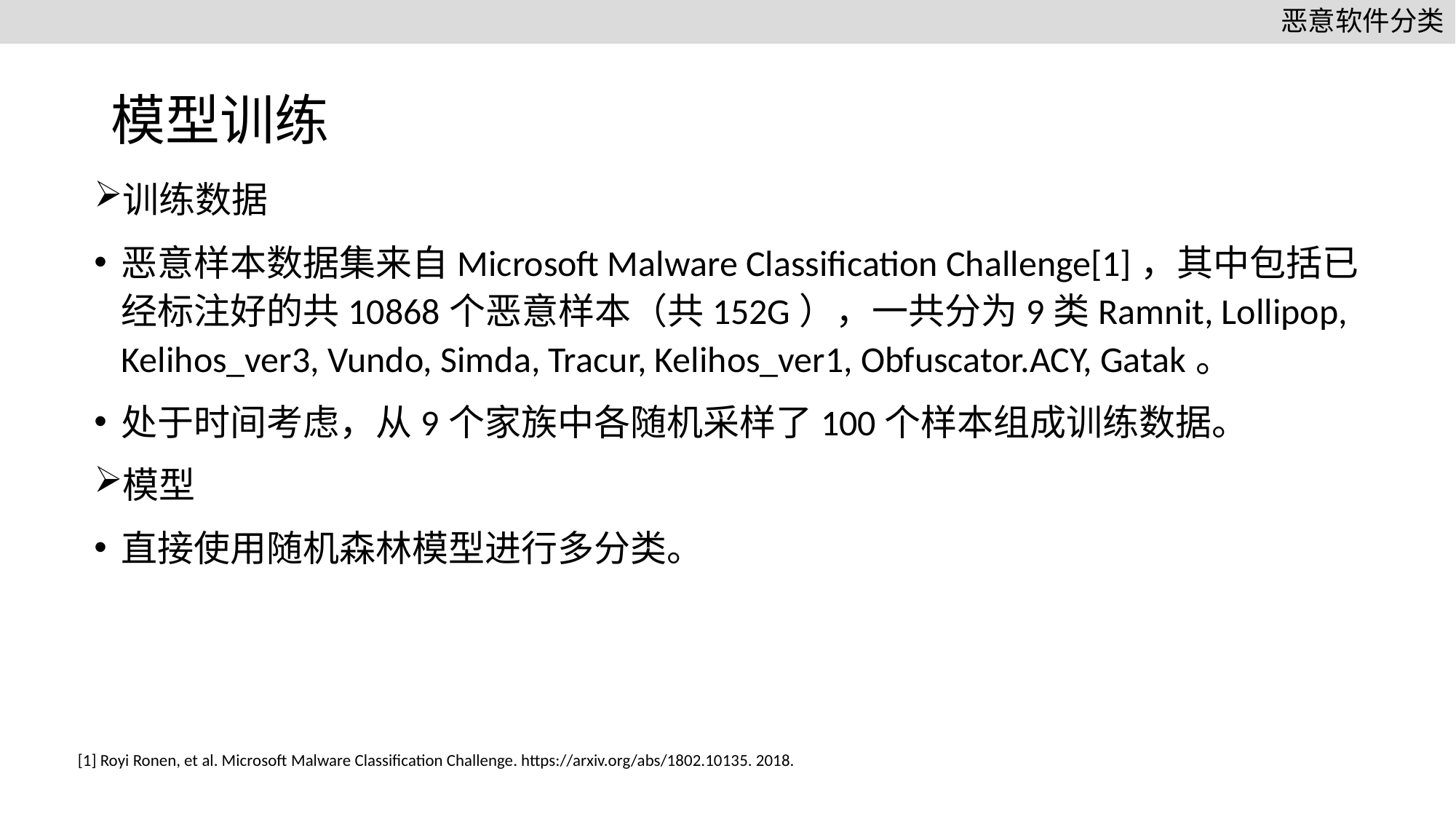

# 模型训练
训练数据
恶意样本数据集来自Microsoft Malware Classification Challenge[1]，其中包括已经标注好的共10868个恶意样本（共152G），一共分为9类Ramnit, Lollipop, Kelihos_ver3, Vundo, Simda, Tracur, Kelihos_ver1, Obfuscator.ACY, Gatak。
处于时间考虑，从9个家族中各随机采样了100个样本组成训练数据。
模型
直接使用随机森林模型进行多分类。

[1] Royi Ronen, et al. Microsoft Malware Classification Challenge. https://arxiv.org/abs/1802.10135. 2018.